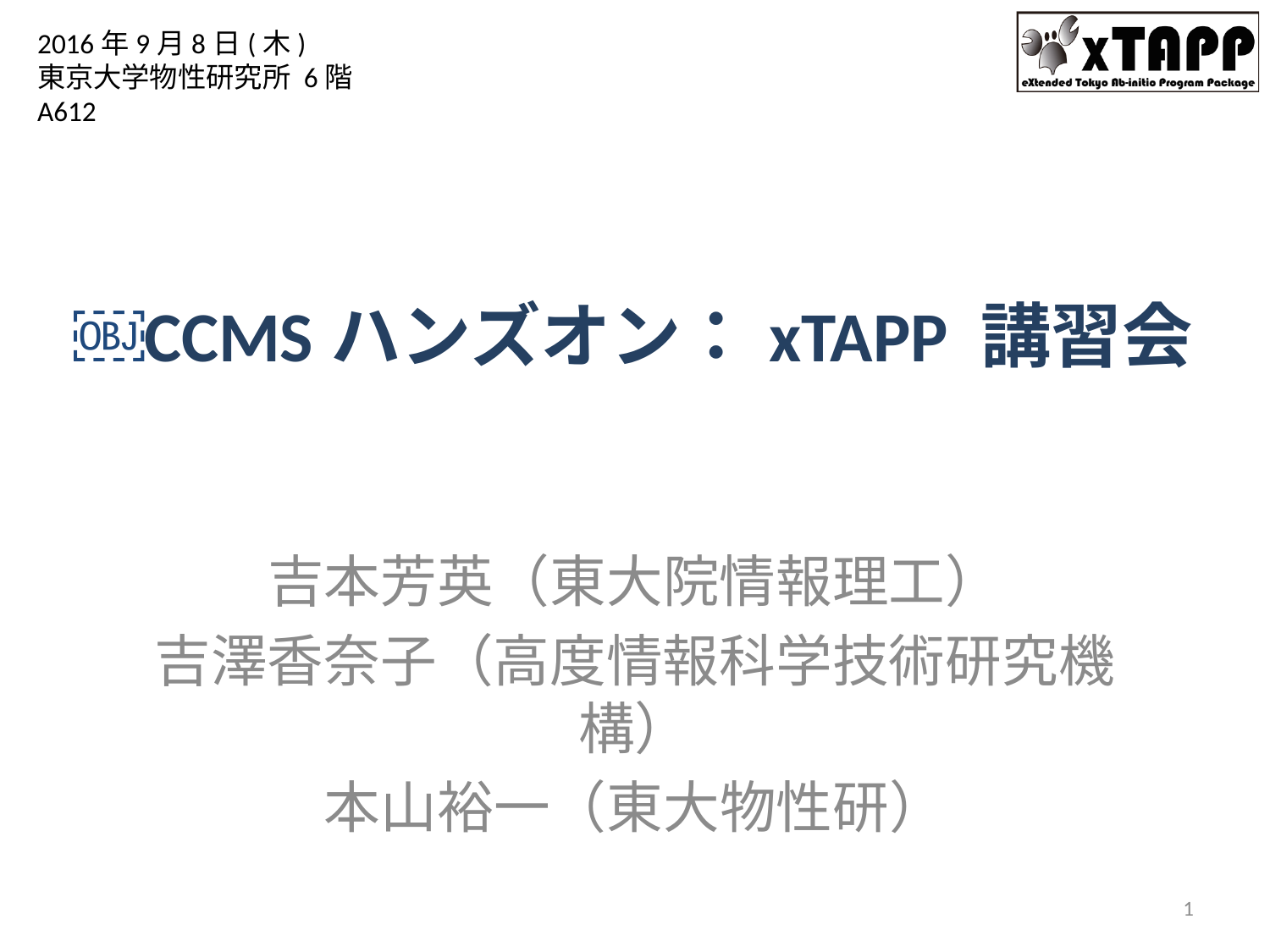

2016年9月8日(木)
東京大学物性研究所 6階A612
# ￼CCMSハンズオン：xTAPP 講習会
吉本芳英（東大院情報理工）
吉澤香奈子（高度情報科学技術研究機構）
本山裕一（東大物性研）
1